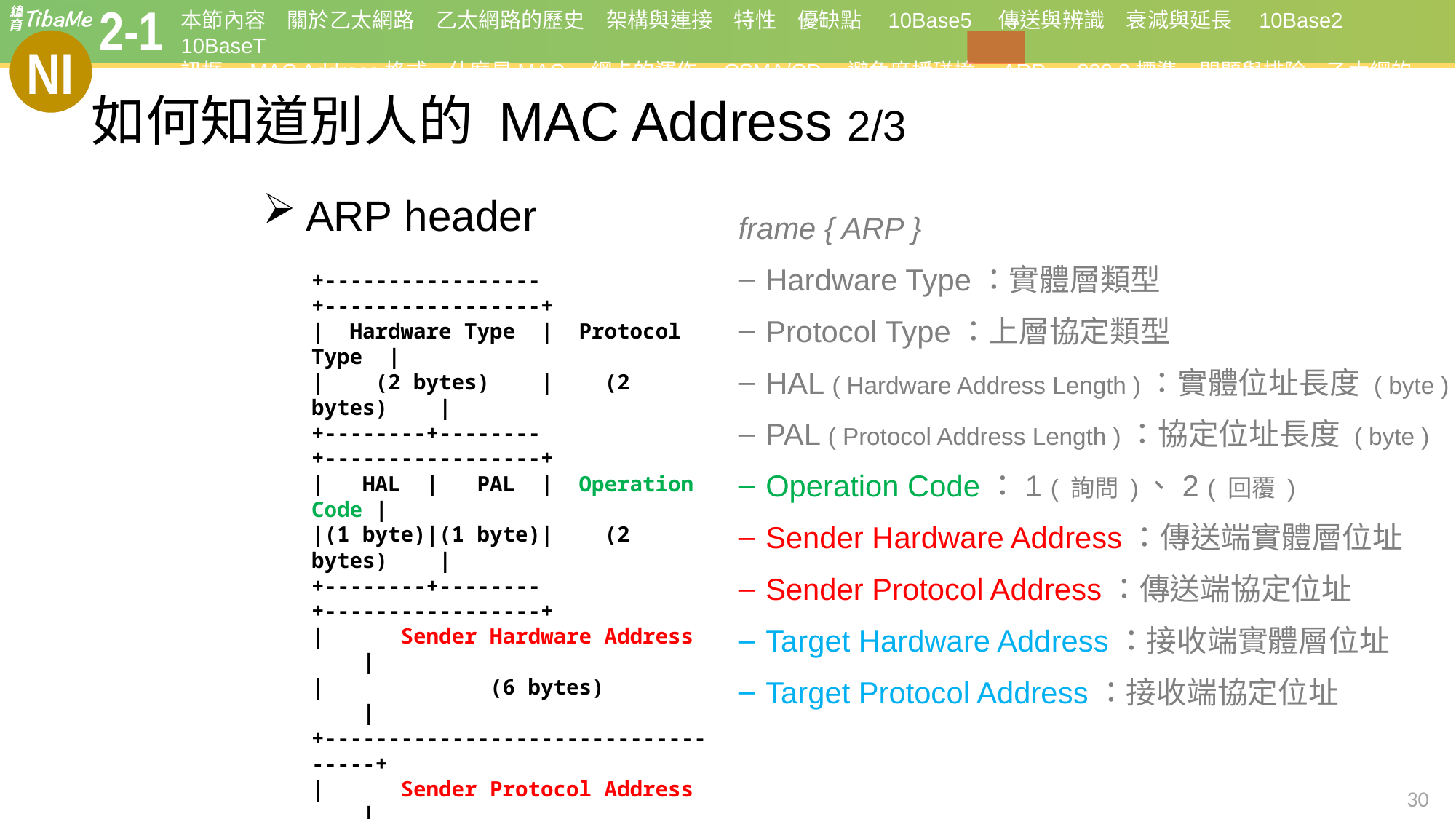

# 如何知道別人的 MAC Address 2/3
ARP header
frame { ARP }
Hardware Type：實體層類型
Protocol Type：上層協定類型
HAL ( Hardware Address Length )：實體位址長度 ( byte )
PAL ( Protocol Address Length )：協定位址長度 ( byte )
Operation Code：1 ( 詢問 )、2 ( 回覆 )
Sender Hardware Address：傳送端實體層位址
Sender Protocol Address：傳送端協定位址
Target Hardware Address：接收端實體層位址
Target Protocol Address：接收端協定位址
+-----------------+-----------------+
|  Hardware Type  |  Protocol Type  |
|    (2 bytes)    |    (2 bytes)    |
+--------+--------+-----------------+
|   HAL  |   PAL  |  Operation Code |
|(1 byte)|(1 byte)|    (2 bytes)    |
+--------+--------+-----------------+
|      Sender Hardware Address      |
|             (6 bytes)             |
+-----------------------------------+
|      Sender Protocol Address      |
|             (4 bytes)             |
+-----------------------------------+
|      Target Hardware Address      |
|             (6 bytes)             |
+-----------------------------------+
|      Target Protocol Address      |
|             (4 bytes)             |
+-----------------------------------+